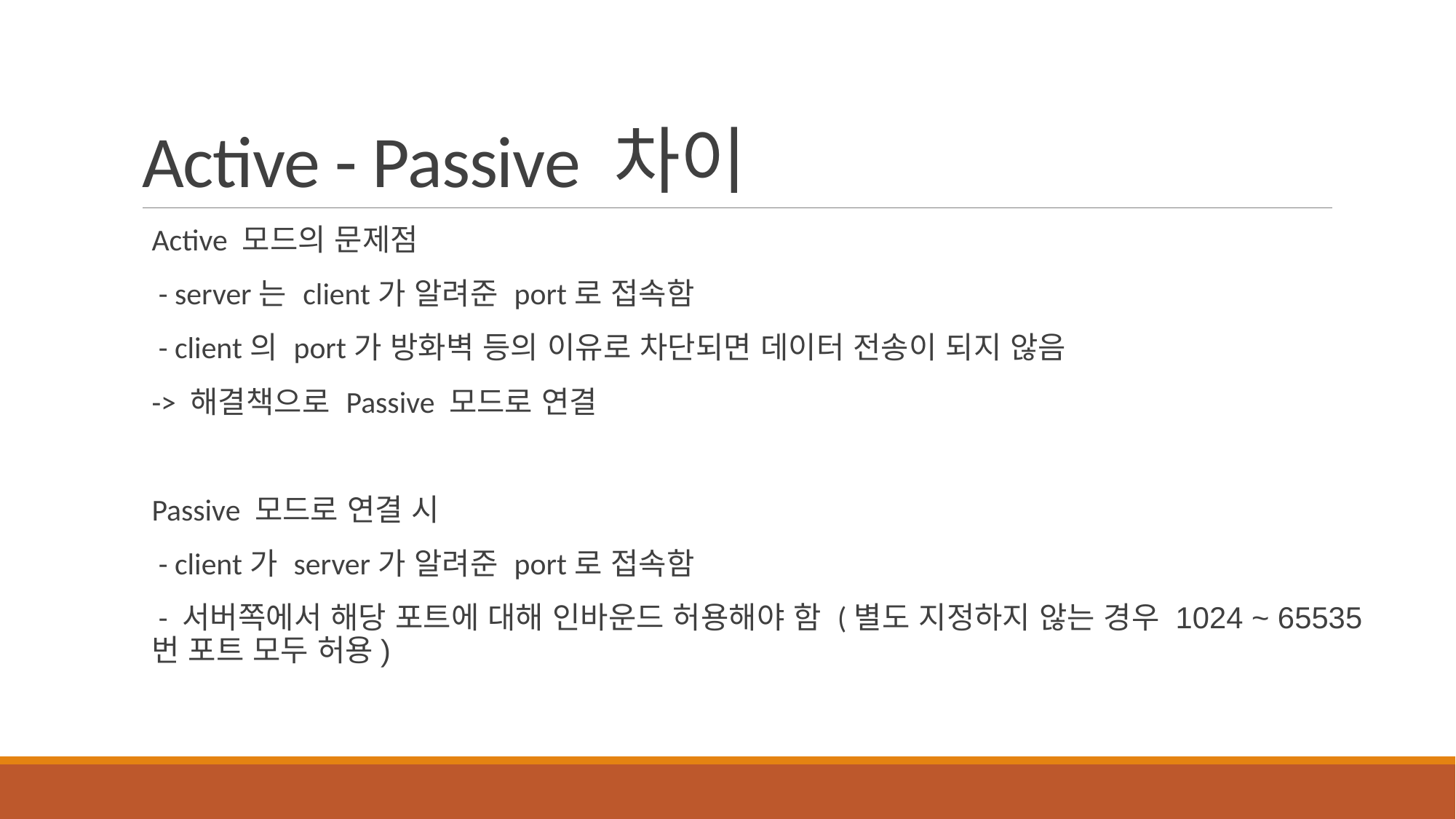

# Active - Passive 차이
Active 모드의 문제점
 - server는 client가 알려준 port로 접속함
 - client의 port가 방화벽 등의 이유로 차단되면 데이터 전송이 되지 않음
-> 해결책으로 Passive 모드로 연결

Passive 모드로 연결 시
 - client가 server가 알려준 port로 접속함
 - 서버쪽에서 해당 포트에 대해 인바운드 허용해야 함 (별도 지정하지 않는 경우 1024 ~ 65535번 포트 모두 허용)